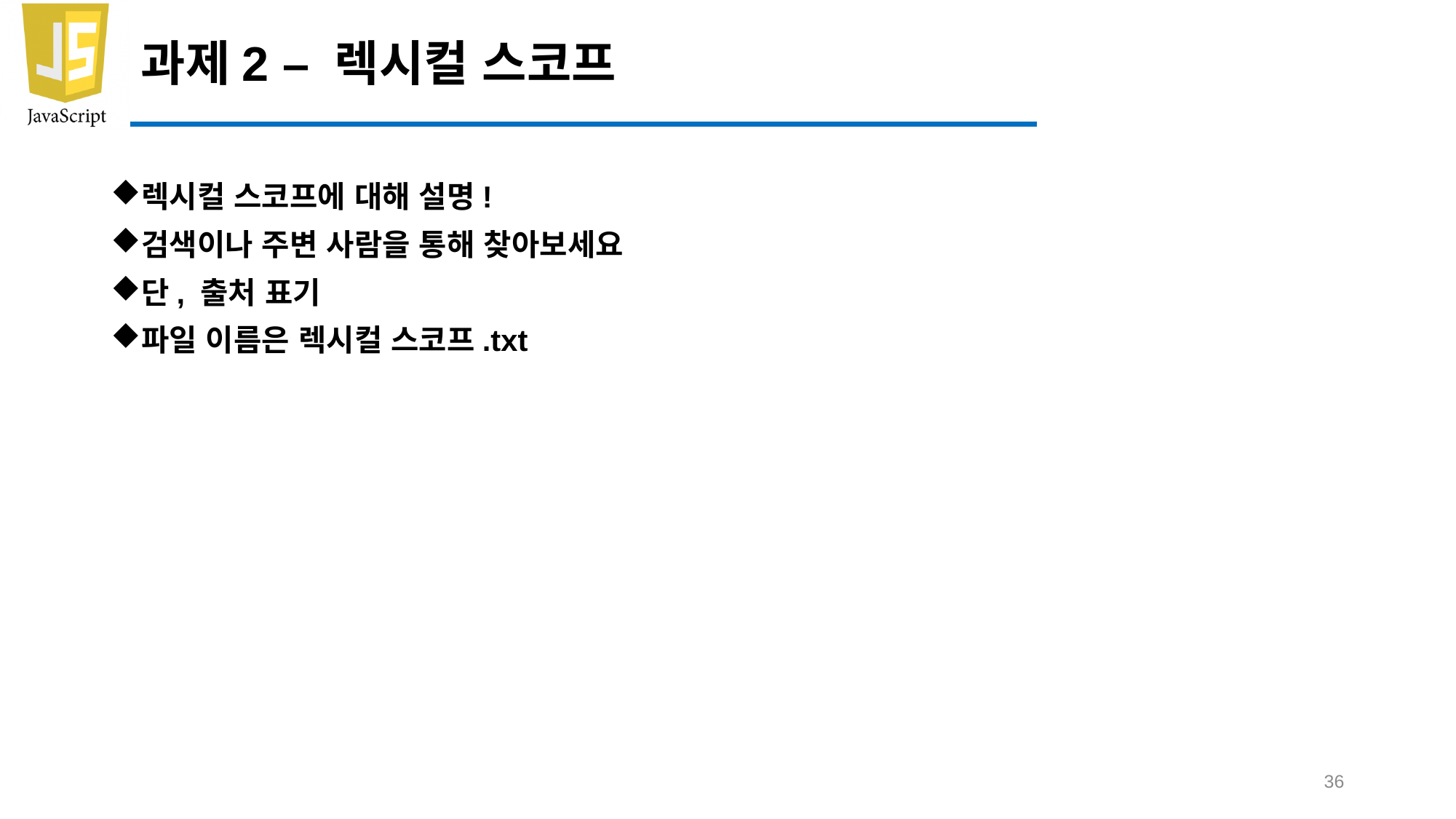

# 과제2 – 렉시컬 스코프
렉시컬 스코프에 대해 설명!
검색이나 주변 사람을 통해 찾아보세요
단, 출처 표기
파일 이름은 렉시컬 스코프.txt
36